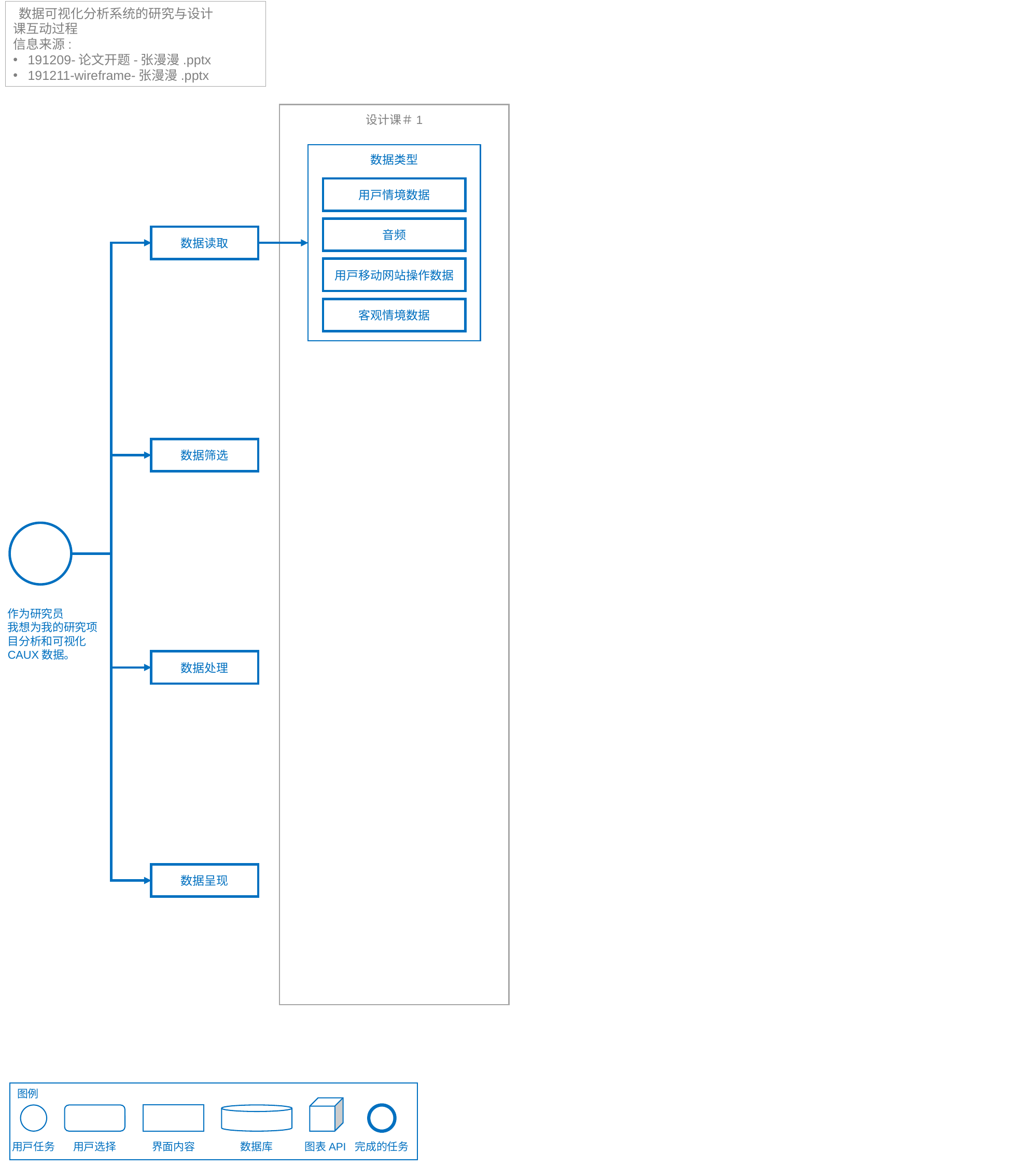

数据可视化分析系统的研究与设计
课互动过程
信息来源:
191209-论文开题-张漫漫.pptx
191211-wireframe-张漫漫.pptx
设计课＃1
数据类型
用户情境数据
音频
数据读取
用户移动网站操作数据
客观情境数据
数据筛选

作为研究员
我想为我的研究项目分析和可视化CAUX数据。
数据处理
数据呈现
图例

用户任务
用户选择
界面内容
数据库
图表API
完成的任务